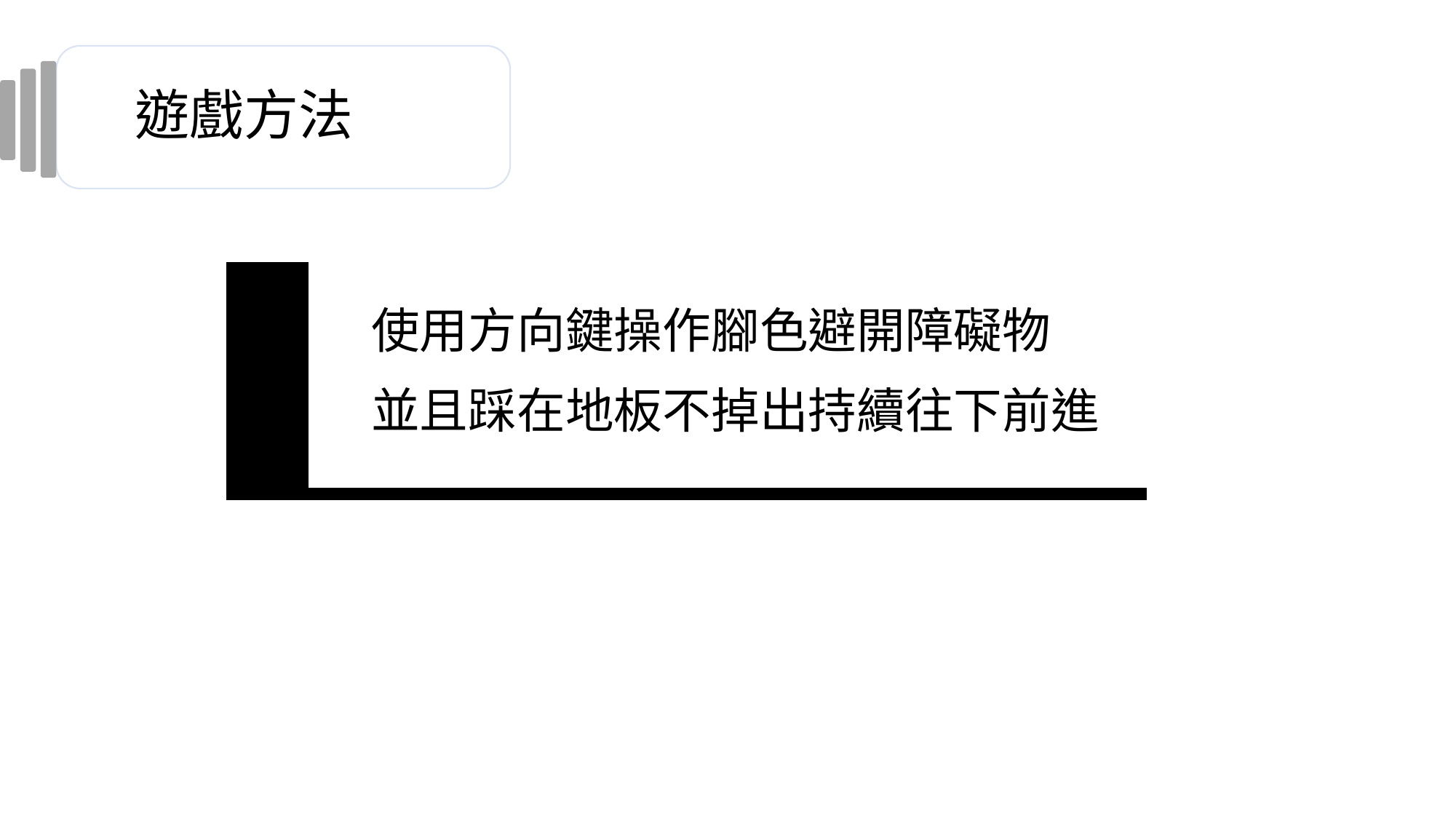

遊戲方法

使用方向鍵操作腳色避開障礙物
並且踩在地板不掉出持續往下前進